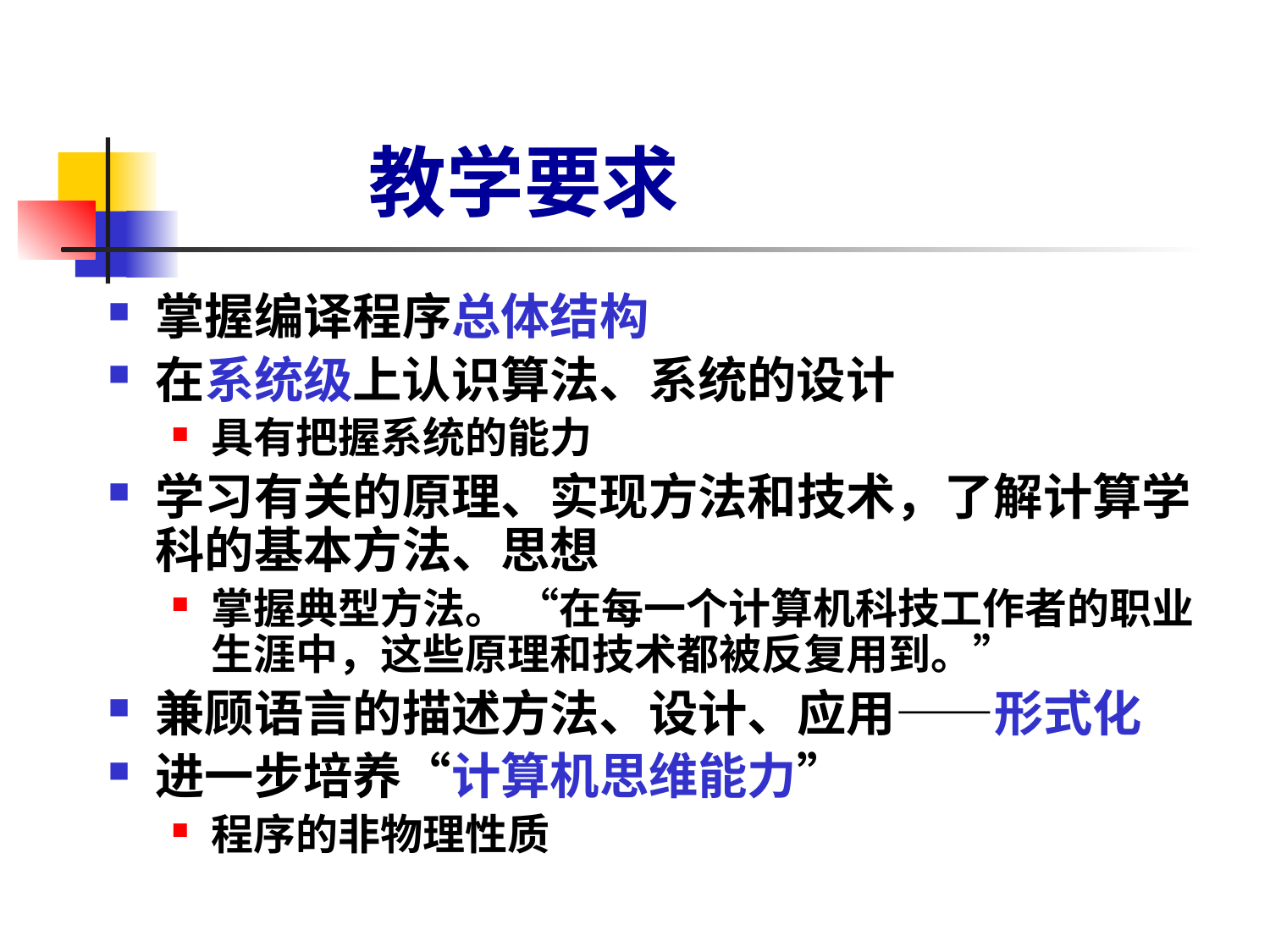

# 教学要求
掌握编译程序总体结构
在系统级上认识算法、系统的设计
具有把握系统的能力
学习有关的原理、实现方法和技术，了解计算学科的基本方法、思想
掌握典型方法。 “在每一个计算机科技工作者的职业生涯中，这些原理和技术都被反复用到。”
兼顾语言的描述方法、设计、应用——形式化
进一步培养“计算机思维能力”
程序的非物理性质